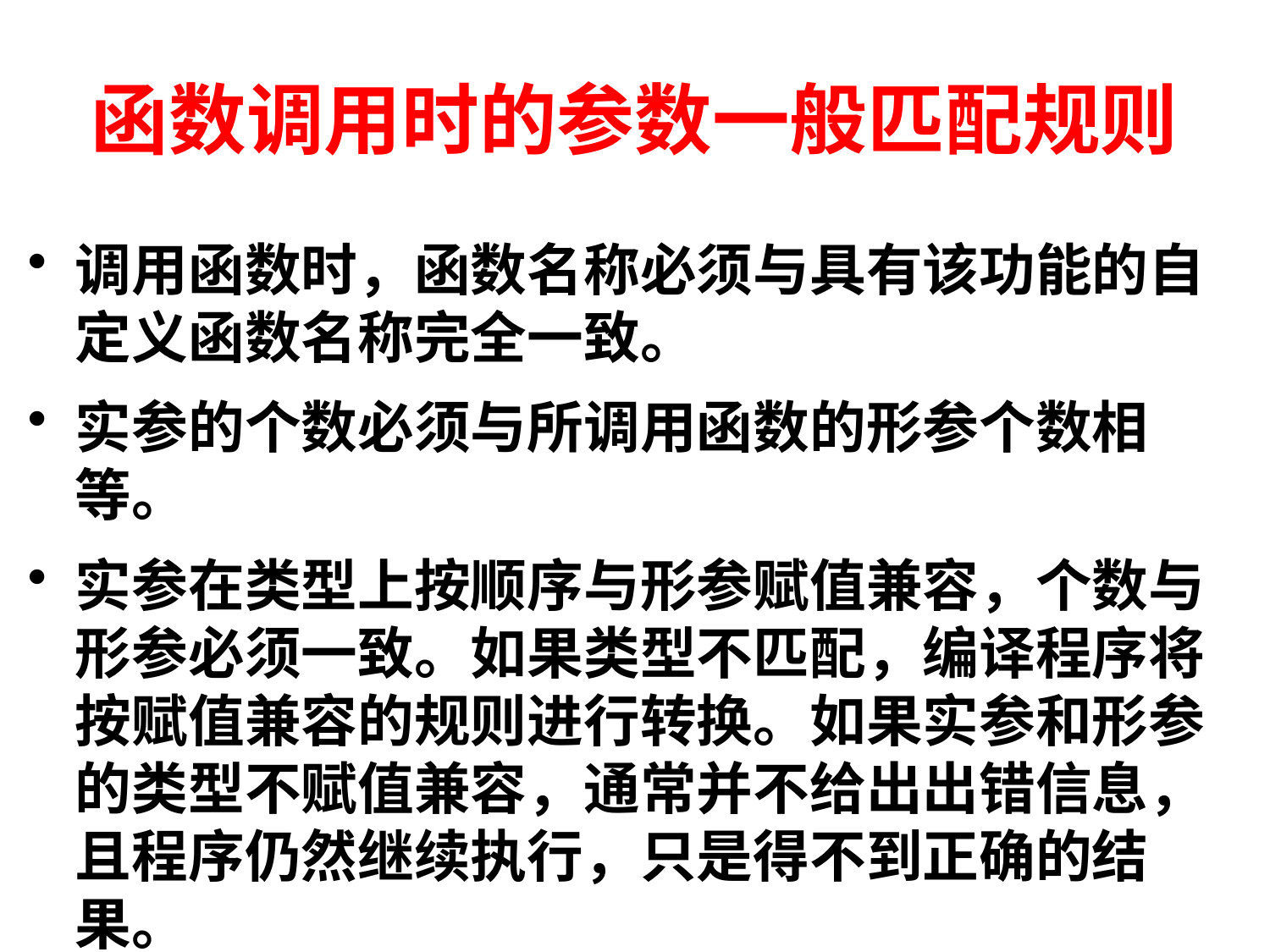

# 函数调用时的参数一般匹配规则
调用函数时，函数名称必须与具有该功能的自定义函数名称完全一致。
实参的个数必须与所调用函数的形参个数相等。
实参在类型上按顺序与形参赋值兼容，个数与形参必须一致。如果类型不匹配，编译程序将按赋值兼容的规则进行转换。如果实参和形参的类型不赋值兼容，通常并不给出出错信息，且程序仍然继续执行，只是得不到正确的结果。